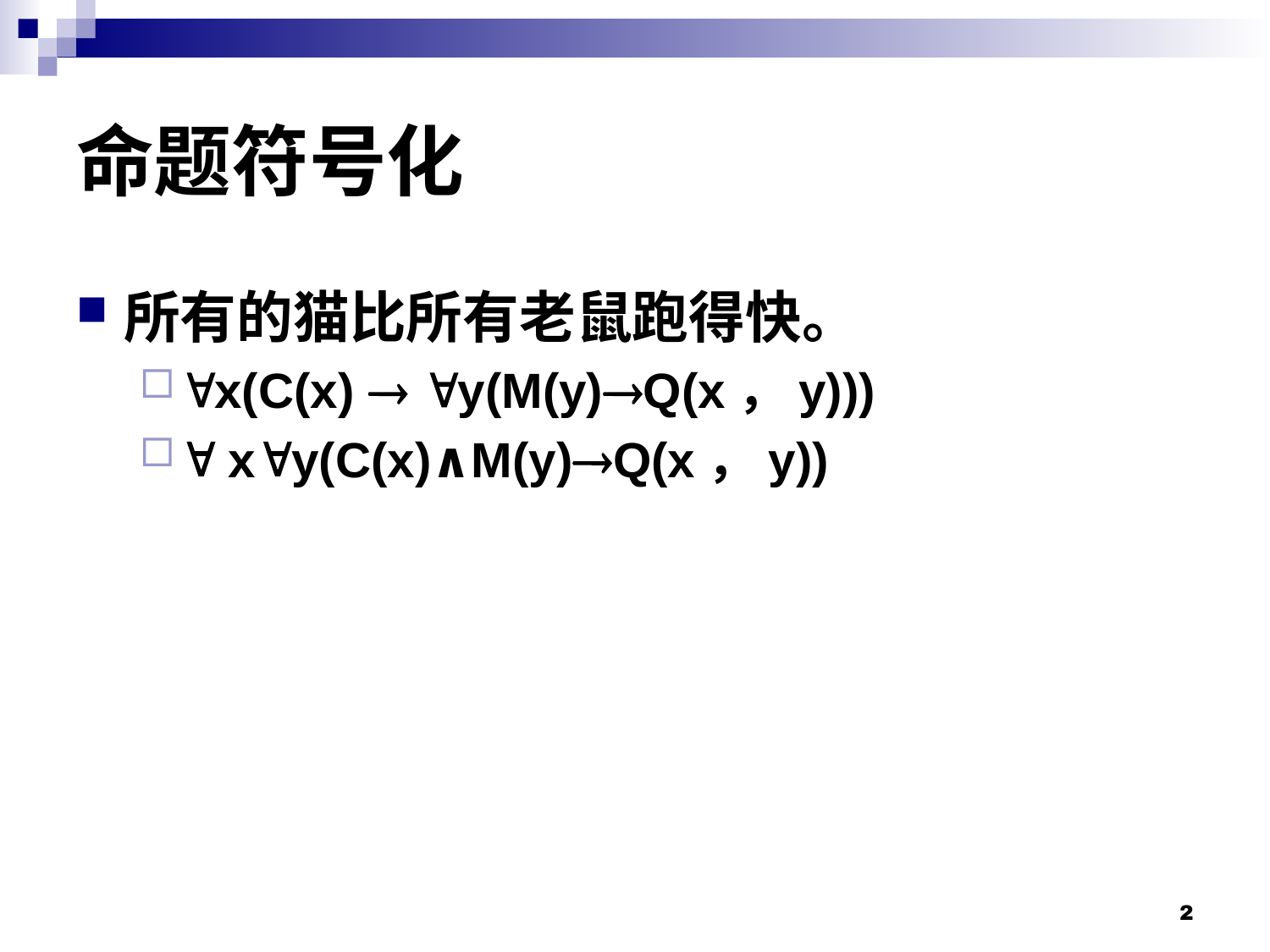

# 命题符号化
所有的猫比所有老鼠跑得快。
∀x(C(x) → ∀y(M(y)→Q(x，y)))
∀ x∀y(C(x)∧M(y)→Q(x，y))

2